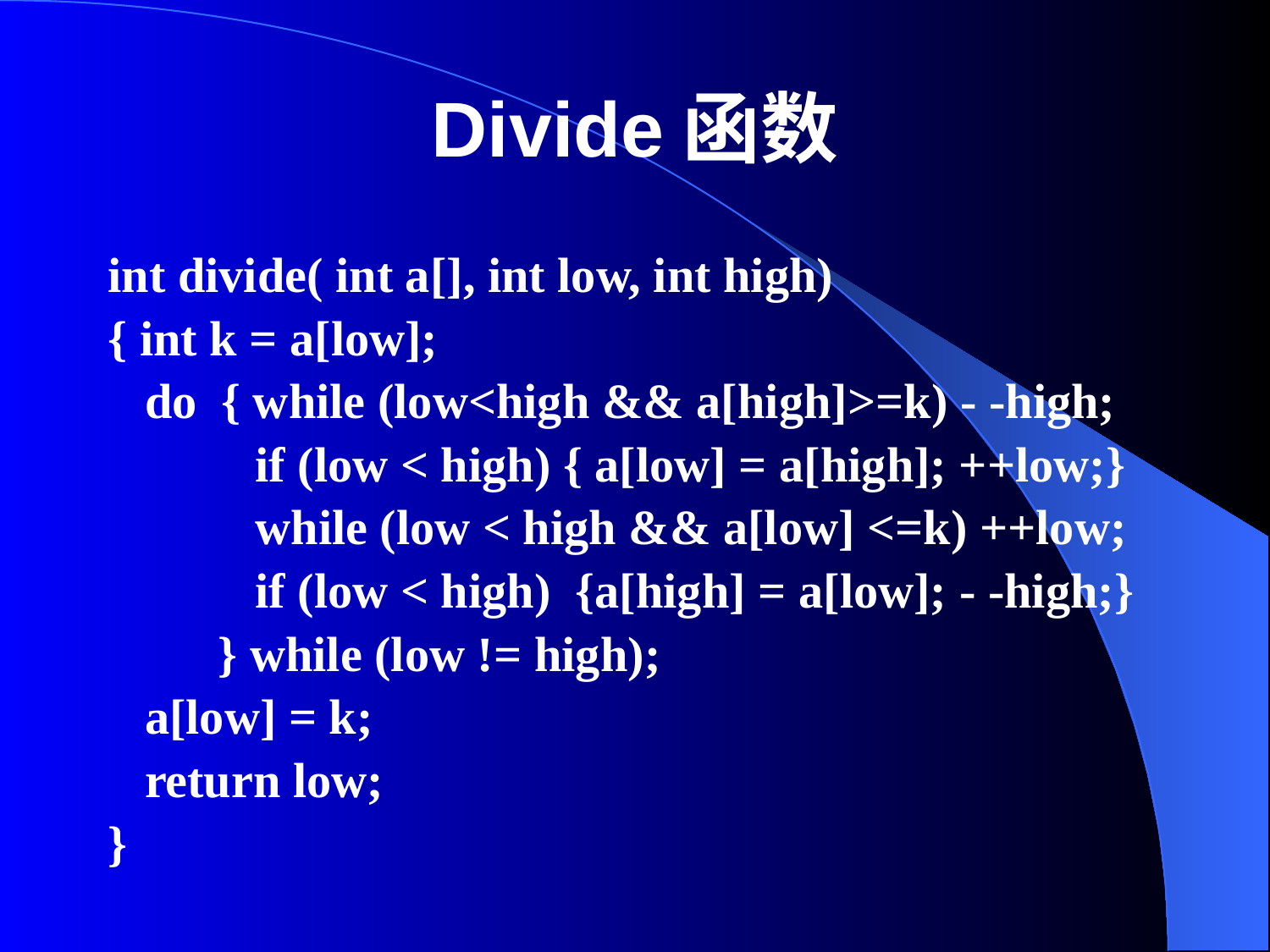

# Divide函数
int divide( int a[], int low, int high)
{ int k = a[low];
   do  { while (low<high && a[high]>=k) - -high;
            if (low < high) { a[low] = a[high]; ++low;}
            while (low < high && a[low] <=k) ++low;
            if (low < high)  {a[high] = a[low]; - -high;}
         } while (low != high);
   a[low] = k;
   return low;
}